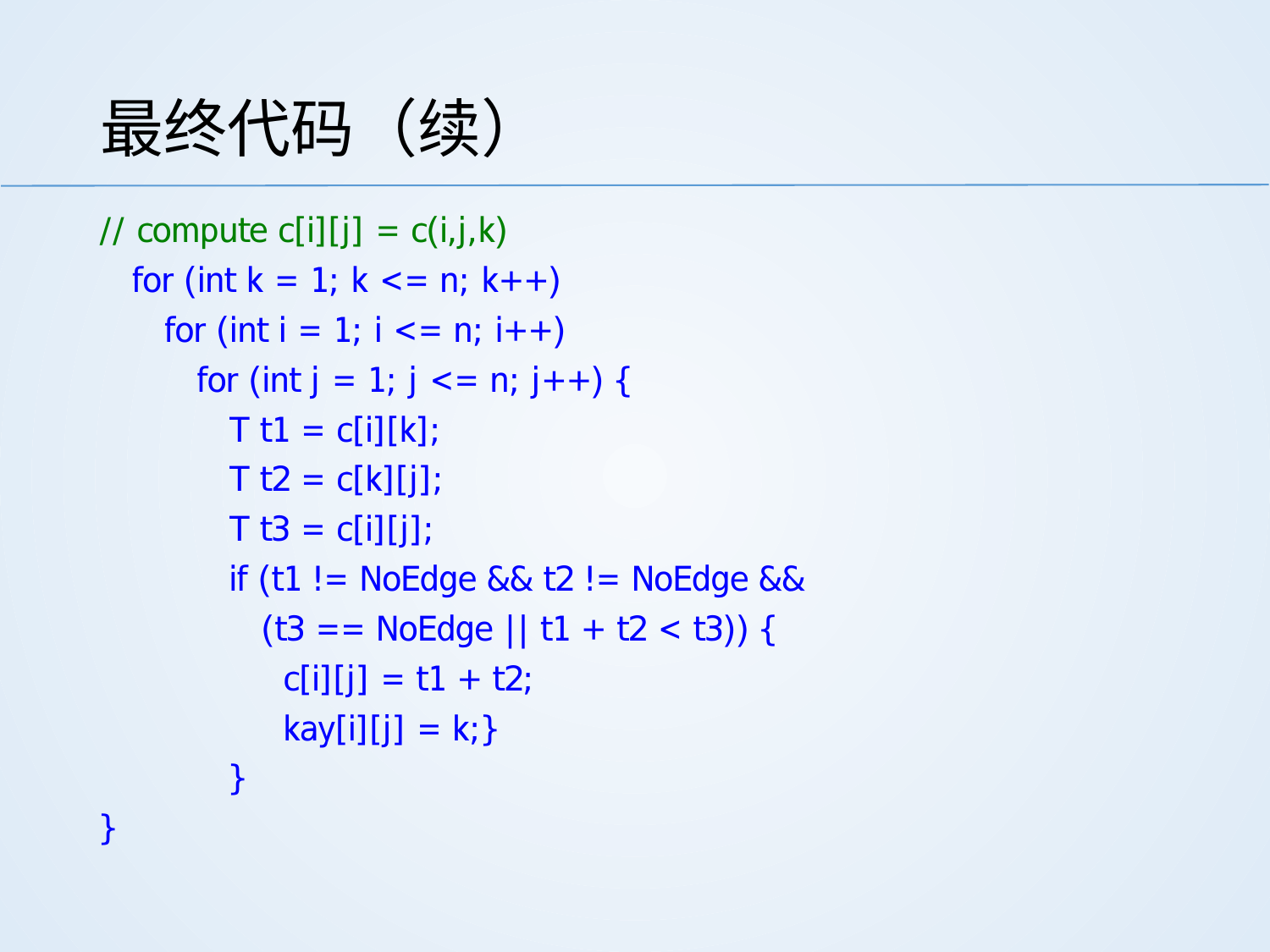

# 最终代码（续）
// compute c[i][j] = c(i,j,k)
   for (int k = 1; k <= n; k++)
      for (int i = 1; i <= n; i++)
         for (int j = 1; j <= n; j++) {
            T t1 = c[i][k];
            T t2 = c[k][j];
            T t3 = c[i][j];
            if (t1 != NoEdge && t2 != NoEdge &&
               (t3 == NoEdge || t1 + t2 < t3)) {
                 c[i][j] = t1 + t2;
                 kay[i][j] = k;}
            }
}
40